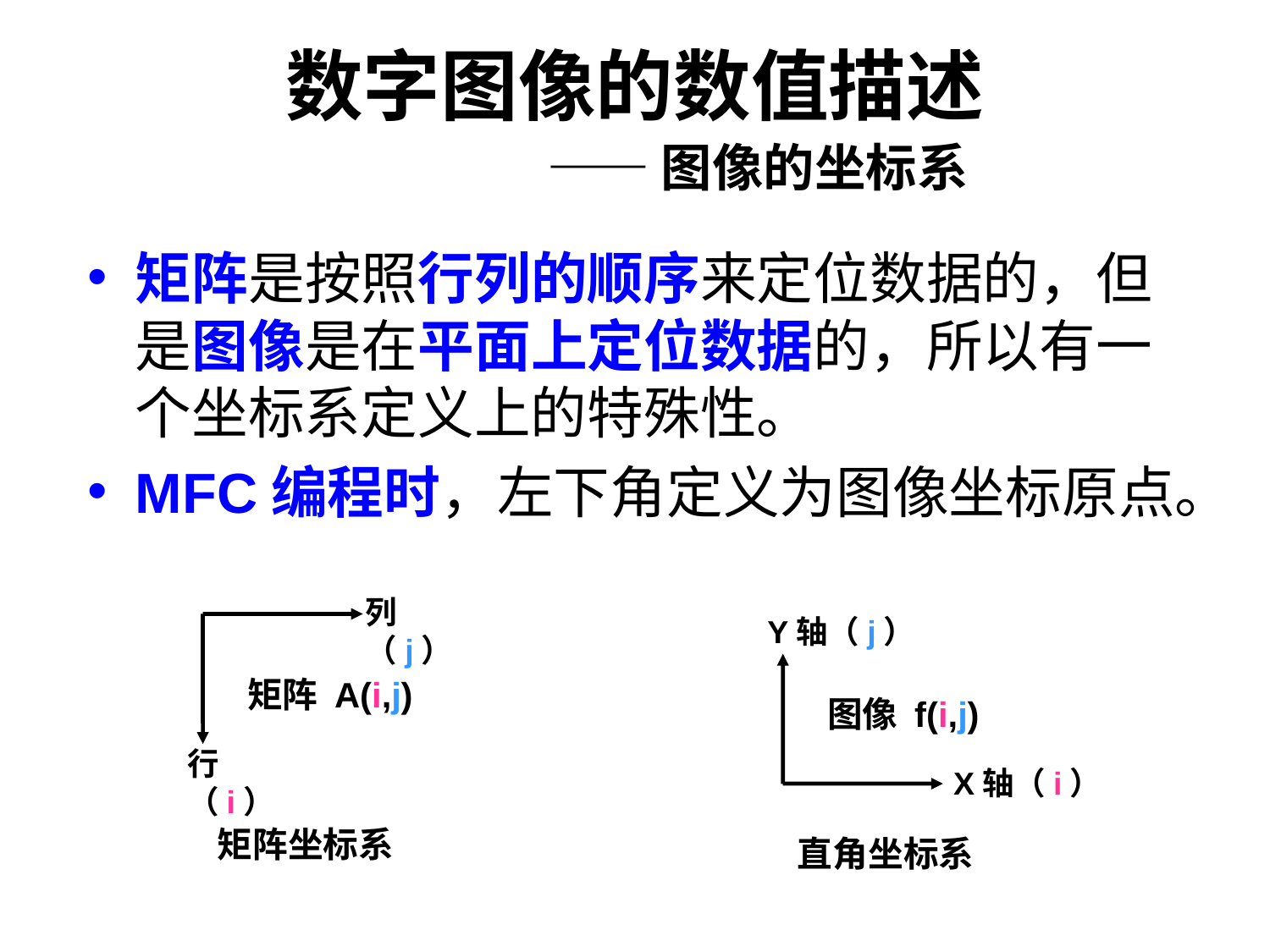

数字图像的数值描述
                   —— 图像的坐标系
矩阵是按照行列的顺序来定位数据的，但是图像是在平面上定位数据的，所以有一个坐标系定义上的特殊性。
MFC编程时，左下角定义为图像坐标原点。
列（j）

行（i）
矩阵 A(i,j)
矩阵坐标系
Y轴（j）

图像 f(i,j)
X轴（i）

直角坐标系